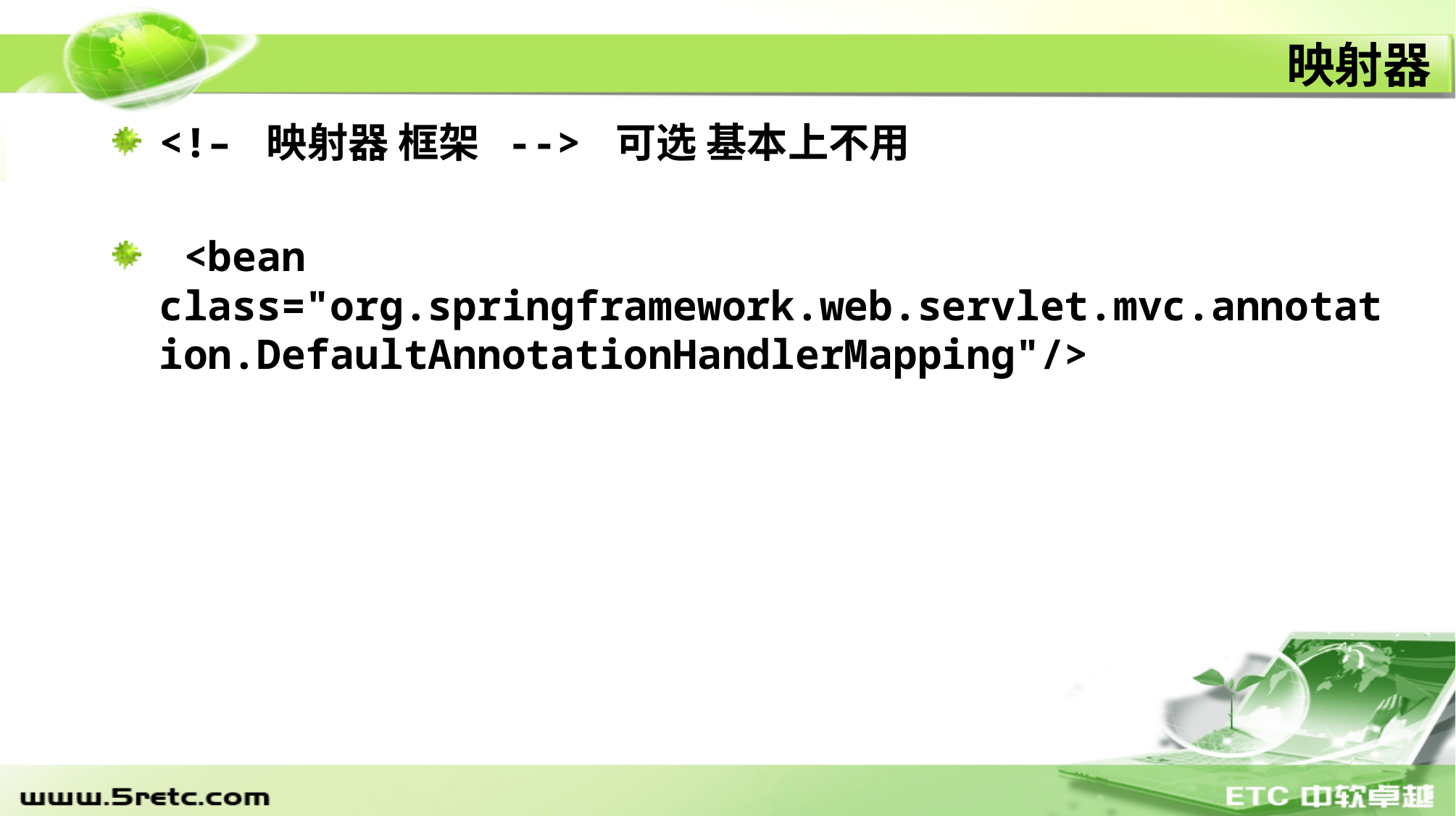

# 映射器
<!– 映射器 框架  --> 可选 基本上不用

 <bean class="org.springframework.web.servlet.mvc.annotation.DefaultAnnotationHandlerMapping"/>